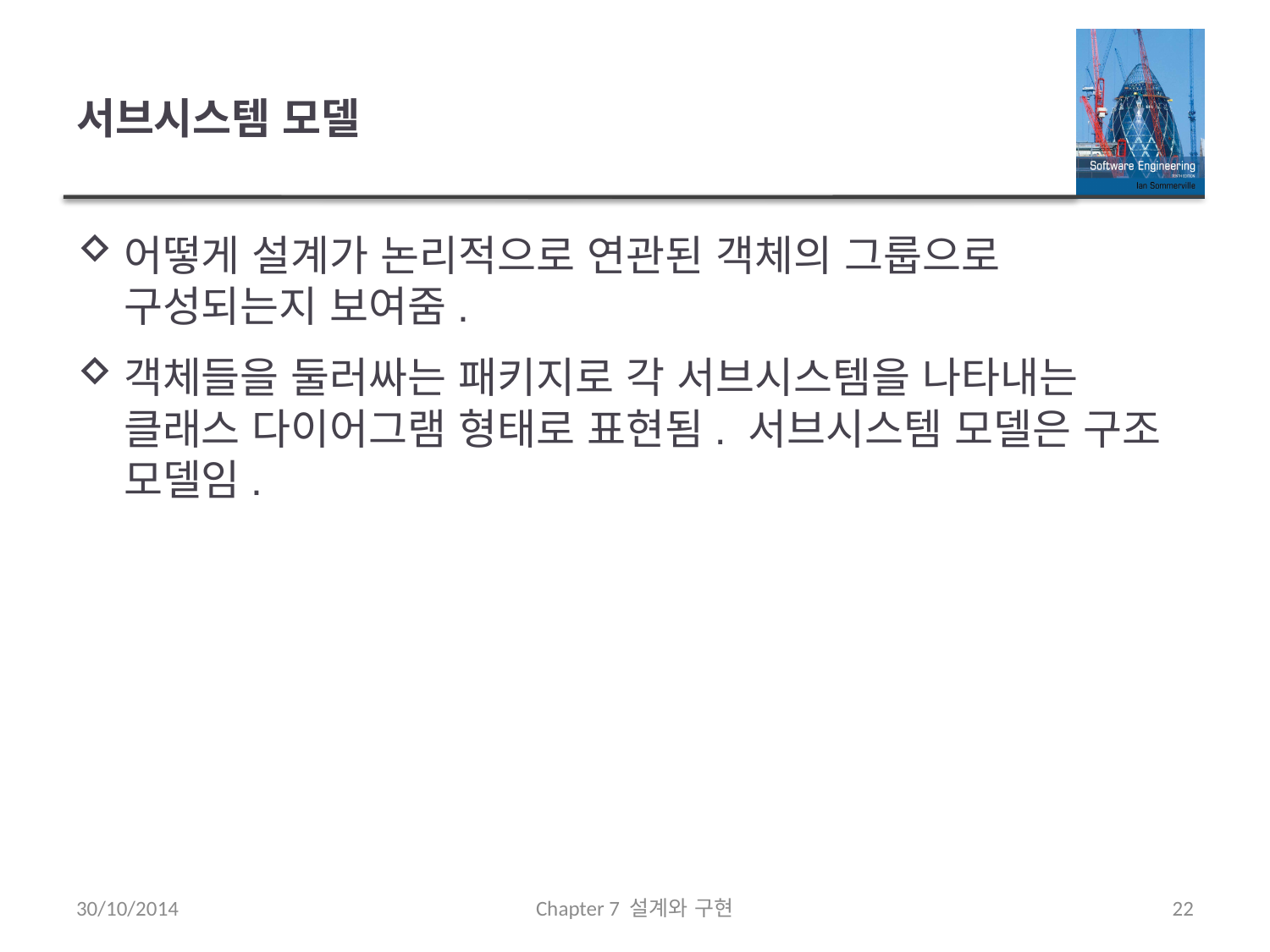

# 서브시스템 모델
어떻게 설계가 논리적으로 연관된 객체의 그룹으로 구성되는지 보여줌.
객체들을 둘러싸는 패키지로 각 서브시스템을 나타내는 클래스 다이어그램 형태로 표현됨. 서브시스템 모델은 구조 모델임.
30/10/2014
Chapter 7 설계와 구현
22